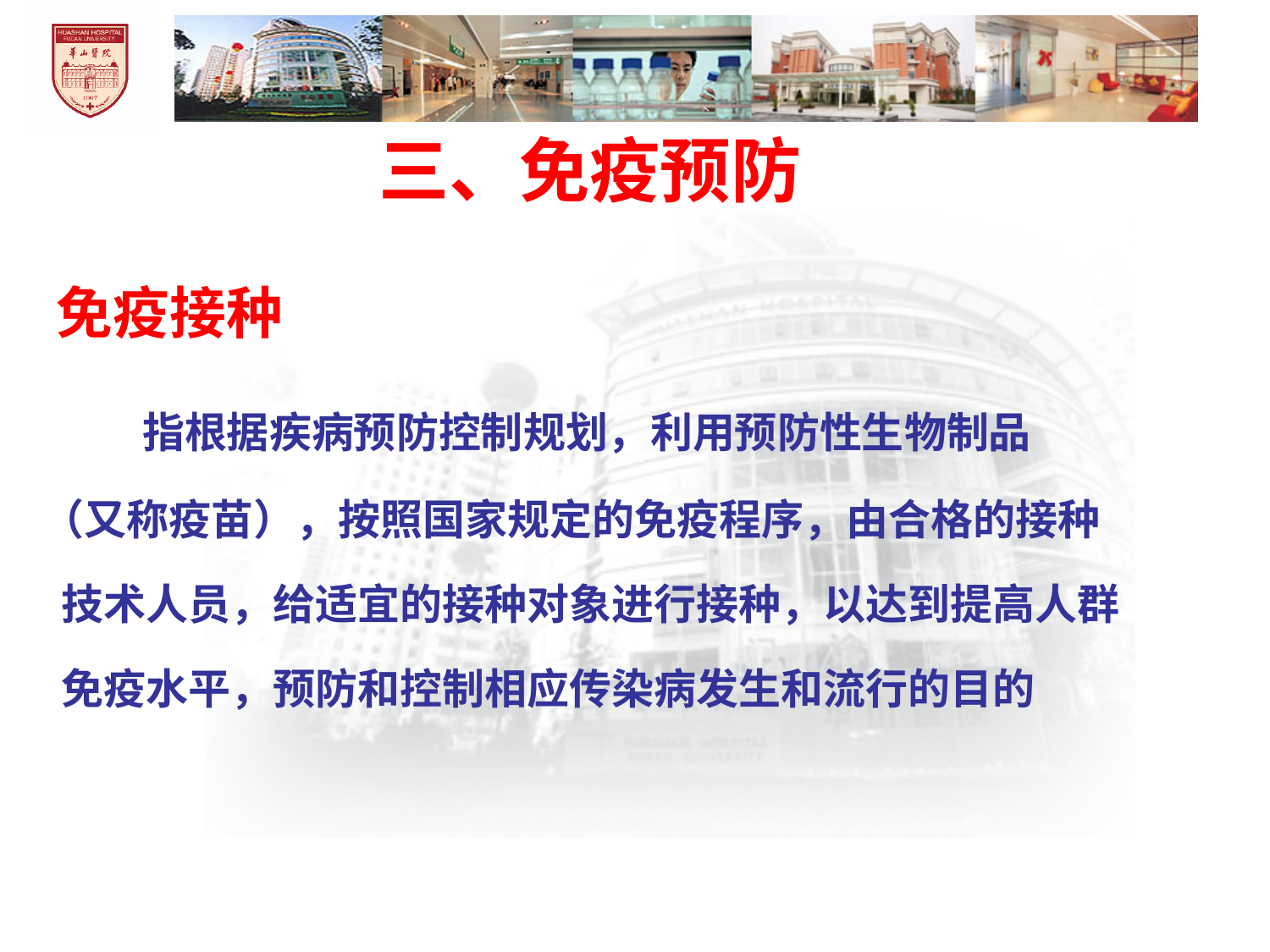

三、免疫预防
  免疫接种
         指根据疾病预防控制规划，利用预防性生物制品
  （又称疫苗），按照国家规定的免疫程序，由合格的接种
    技术人员，给适宜的接种对象进行接种，以达到提高人群
    免疫水平，预防和控制相应传染病发生和流行的目的